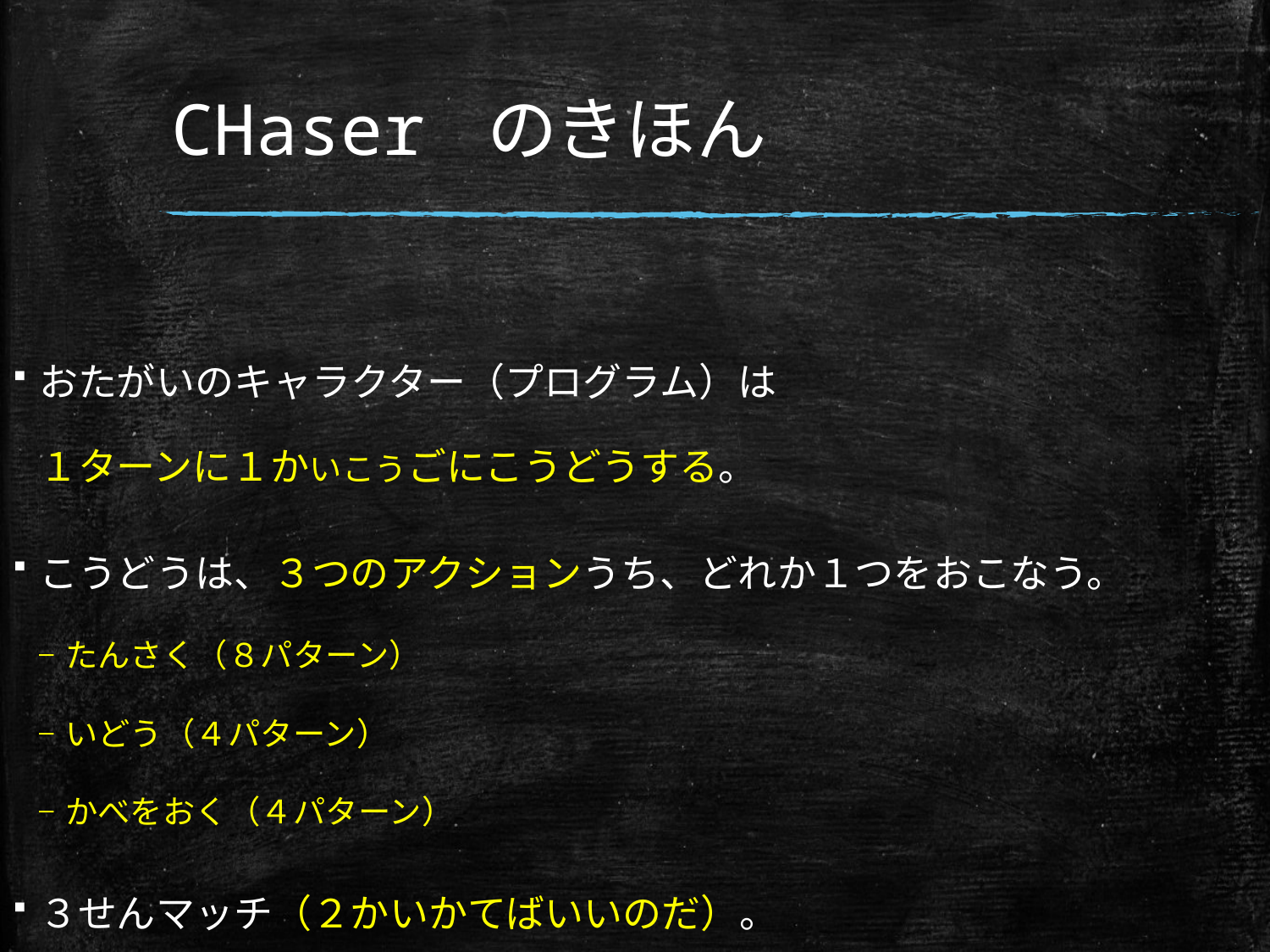

# CHaser のきほん
おたがいのキャラクター（プログラム）は
１ターンに１かいこうごにこうどうする。
こうどうは、３つのアクションうち、どれか１つをおこなう。
たんさく（８パターン）
いどう（４パターン）
かべをおく（４パターン）
３せんマッチ（２かいかてばいいのだ）。